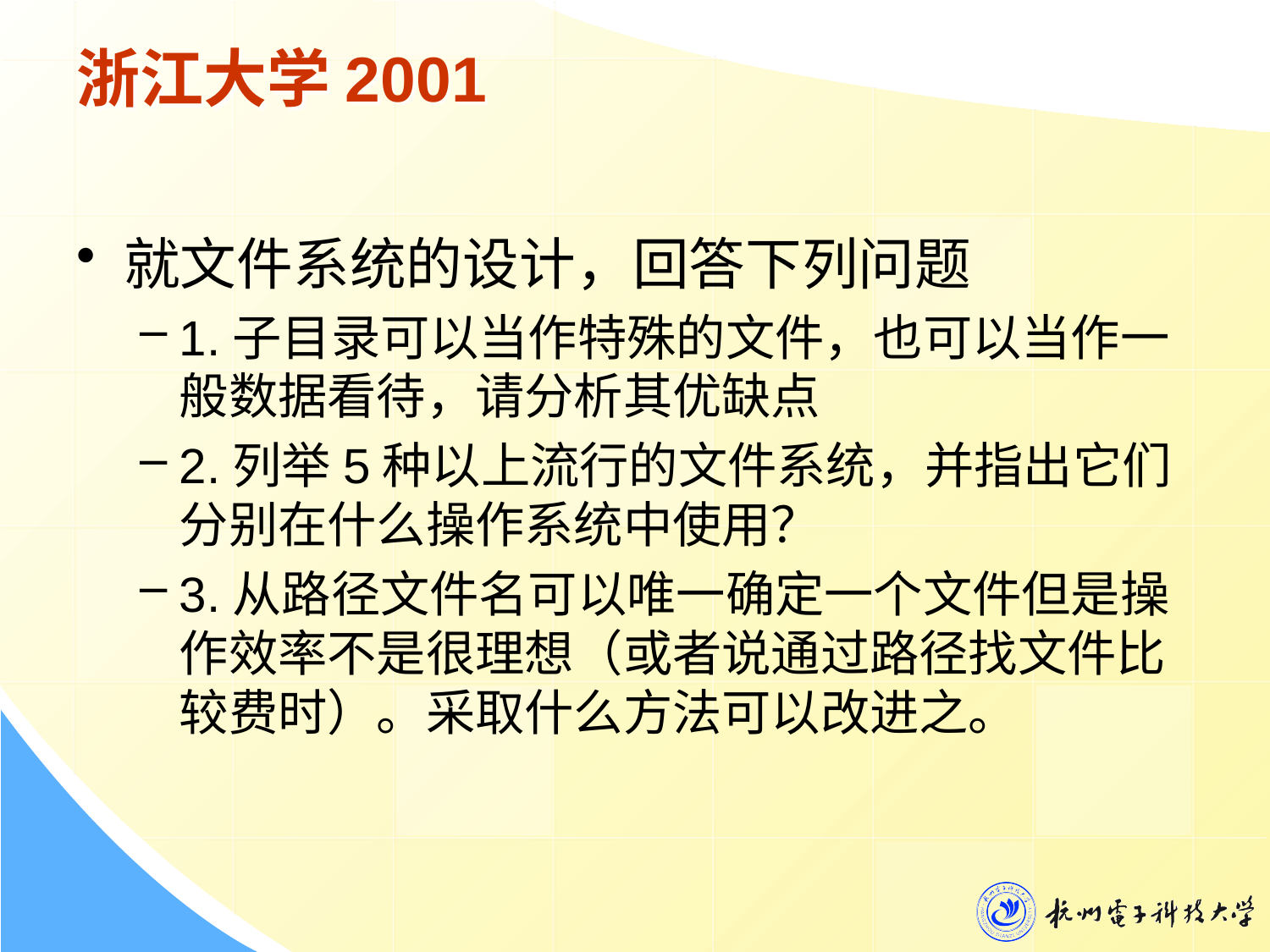

# 浙江大学2001
就文件系统的设计，回答下列问题
1.子目录可以当作特殊的文件，也可以当作一般数据看待，请分析其优缺点
2.列举5种以上流行的文件系统，并指出它们分别在什么操作系统中使用？
3.从路径文件名可以唯一确定一个文件但是操作效率不是很理想（或者说通过路径找文件比较费时）。采取什么方法可以改进之。